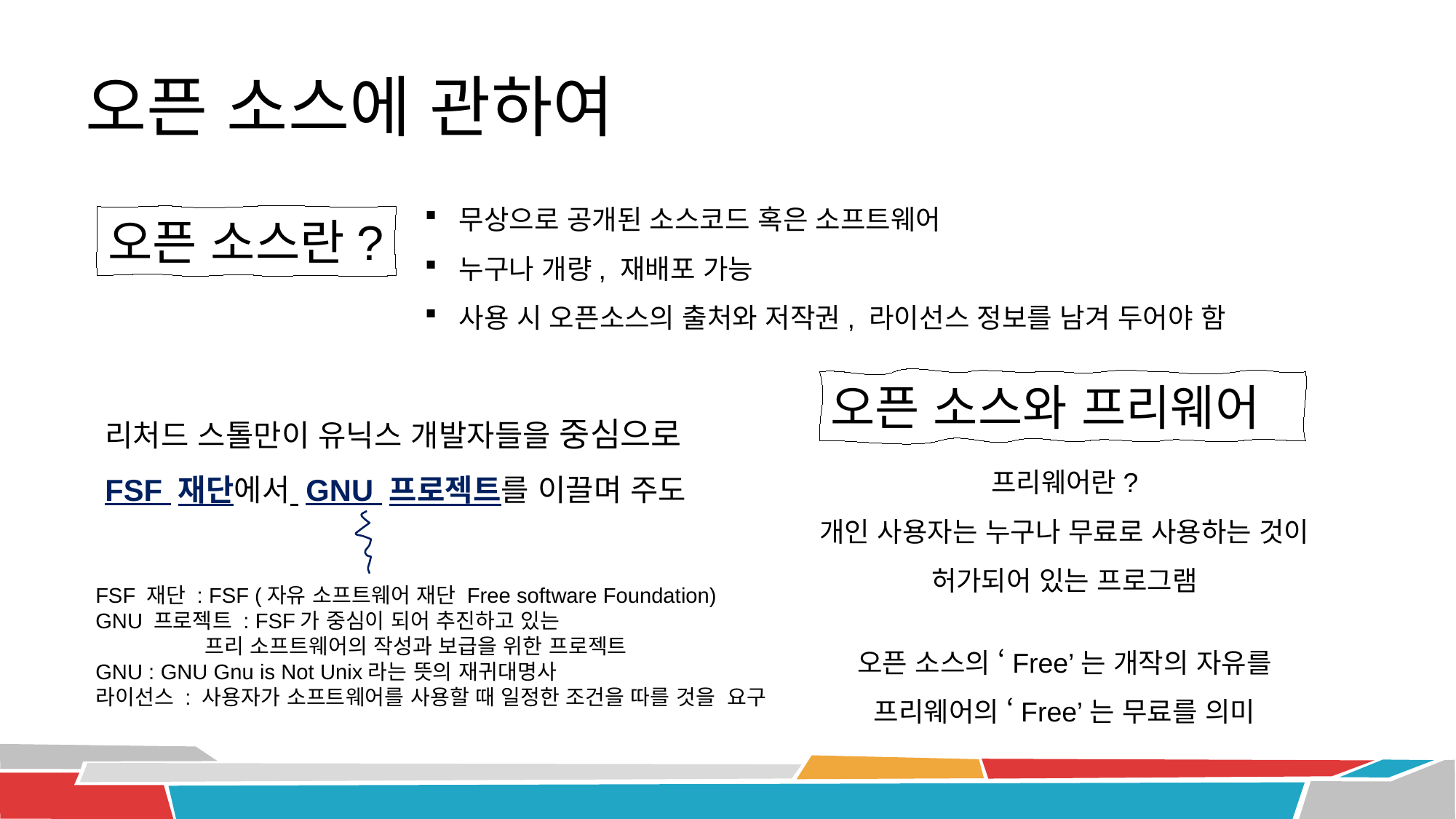

오픈 소스에 관하여
무상으로 공개된 소스코드 혹은 소프트웨어
누구나 개량, 재배포 가능
사용 시 오픈소스의 출처와 저작권, 라이선스 정보를 남겨 두어야 함
오픈 소스란?
오픈 소스와 프리웨어
리처드 스톨만이 유닉스 개발자들을 중심으로
FSF 재단에서 GNU 프로젝트를 이끌며 주도

프리웨어란?
개인 사용자는 누구나 무료로 사용하는 것이
허가되어 있는 프로그램

오픈 소스의 ‘Free’는 개작의 자유를
프리웨어의 ‘Free’는 무료를 의미

FSF 재단 : FSF (자유 소프트웨어 재단 Free software Foundation)
GNU 프로젝트 : FSF가 중심이 되어 추진하고 있는
	프리 소프트웨어의 작성과 보급을 위한 프로젝트
GNU : GNU Gnu is Not Unix라는 뜻의 재귀대명사
라이선스 : 사용자가 소프트웨어를 사용할 때 일정한 조건을 따를 것을  요구